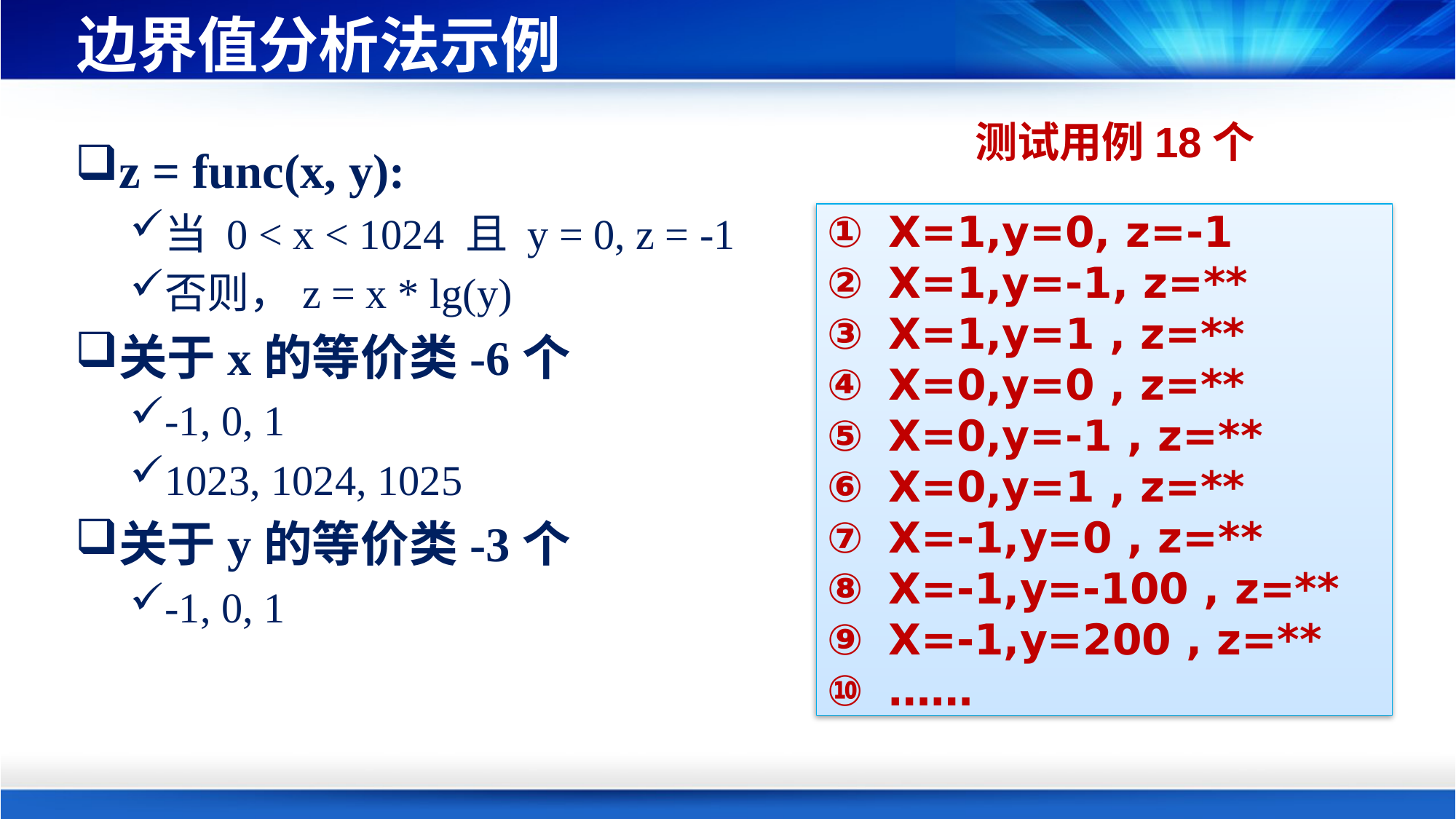

# 边界值分析法示例
测试用例18个
z = func(x, y):
当 0 < x < 1024 且 y = 0, z = -1
否则，z = x * lg(y)
关于x的等价类-6个
-1, 0, 1
1023, 1024, 1025
关于y的等价类-3个
-1, 0, 1
X=1,y=0, z=-1
X=1,y=-1, z=**
X=1,y=1 , z=**
X=0,y=0 , z=**
X=0,y=-1 , z=**
X=0,y=1 , z=**
X=-1,y=0 , z=**
X=-1,y=-100 , z=**
X=-1,y=200 , z=**
……